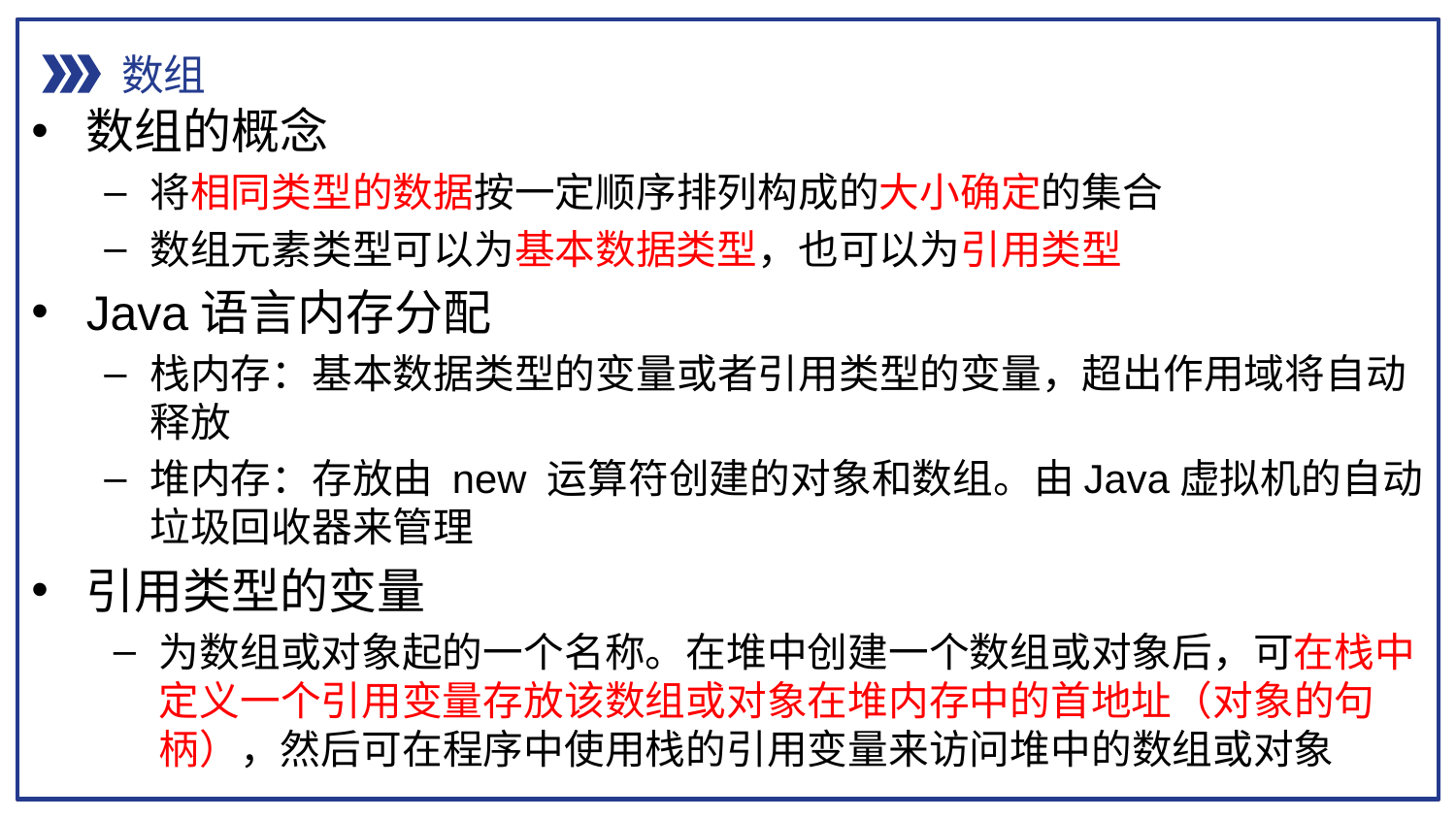

数组

数组的概念
将相同类型的数据按一定顺序排列构成的大小确定的集合
数组元素类型可以为基本数据类型，也可以为引用类型
Java语言内存分配
栈内存：基本数据类型的变量或者引用类型的变量，超出作用域将自动释放
堆内存：存放由 new 运算符创建的对象和数组。由Java虚拟机的自动垃圾回收器来管理
引用类型的变量
为数组或对象起的一个名称。在堆中创建一个数组或对象后，可在栈中定义一个引用变量存放该数组或对象在堆内存中的首地址（对象的句柄），然后可在程序中使用栈的引用变量来访问堆中的数组或对象